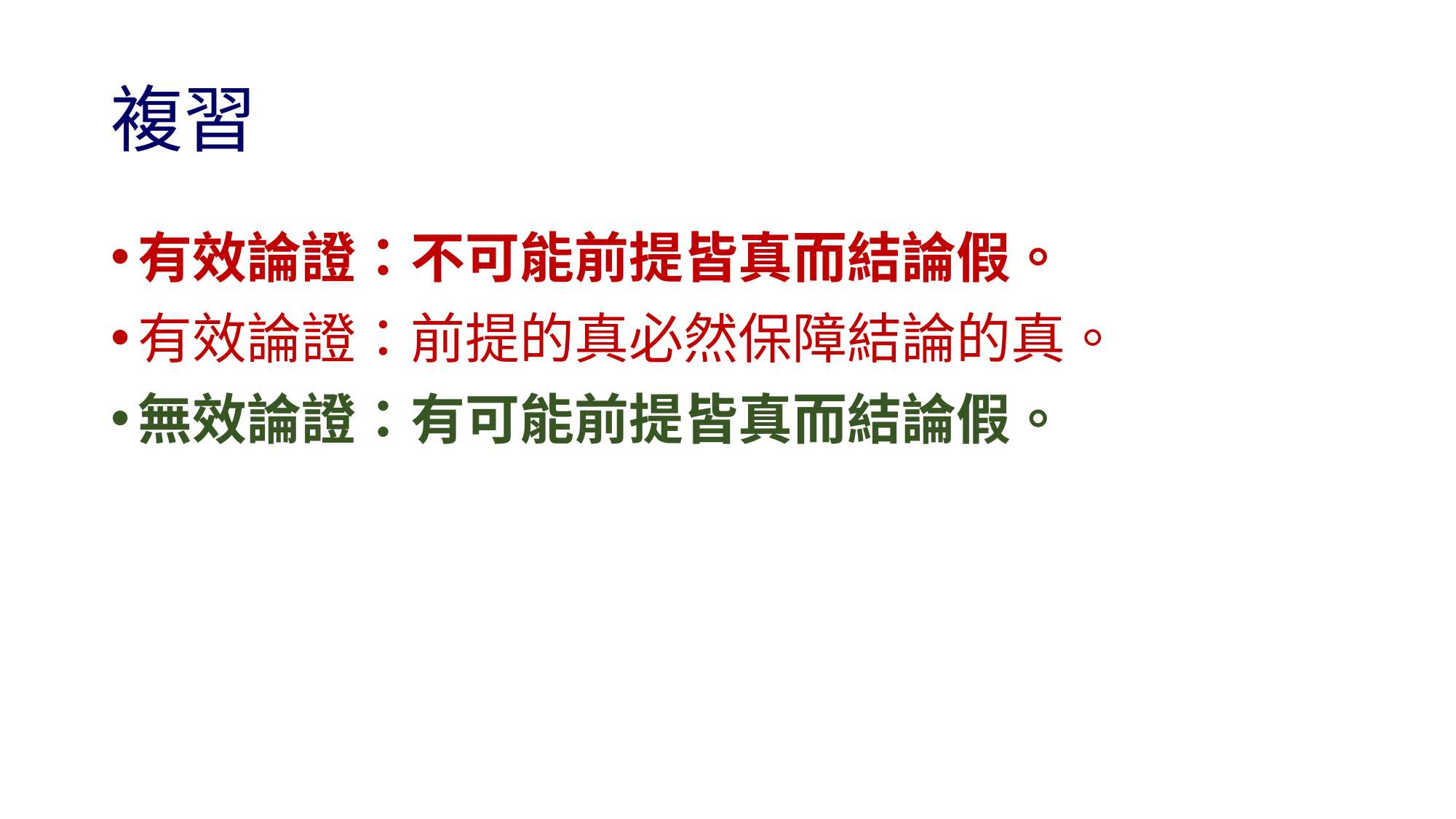

# 複習
有效論證：不可能前提皆真而結論假。
有效論證：前提的真必然保障結論的真。
無效論證：有可能前提皆真而結論假。